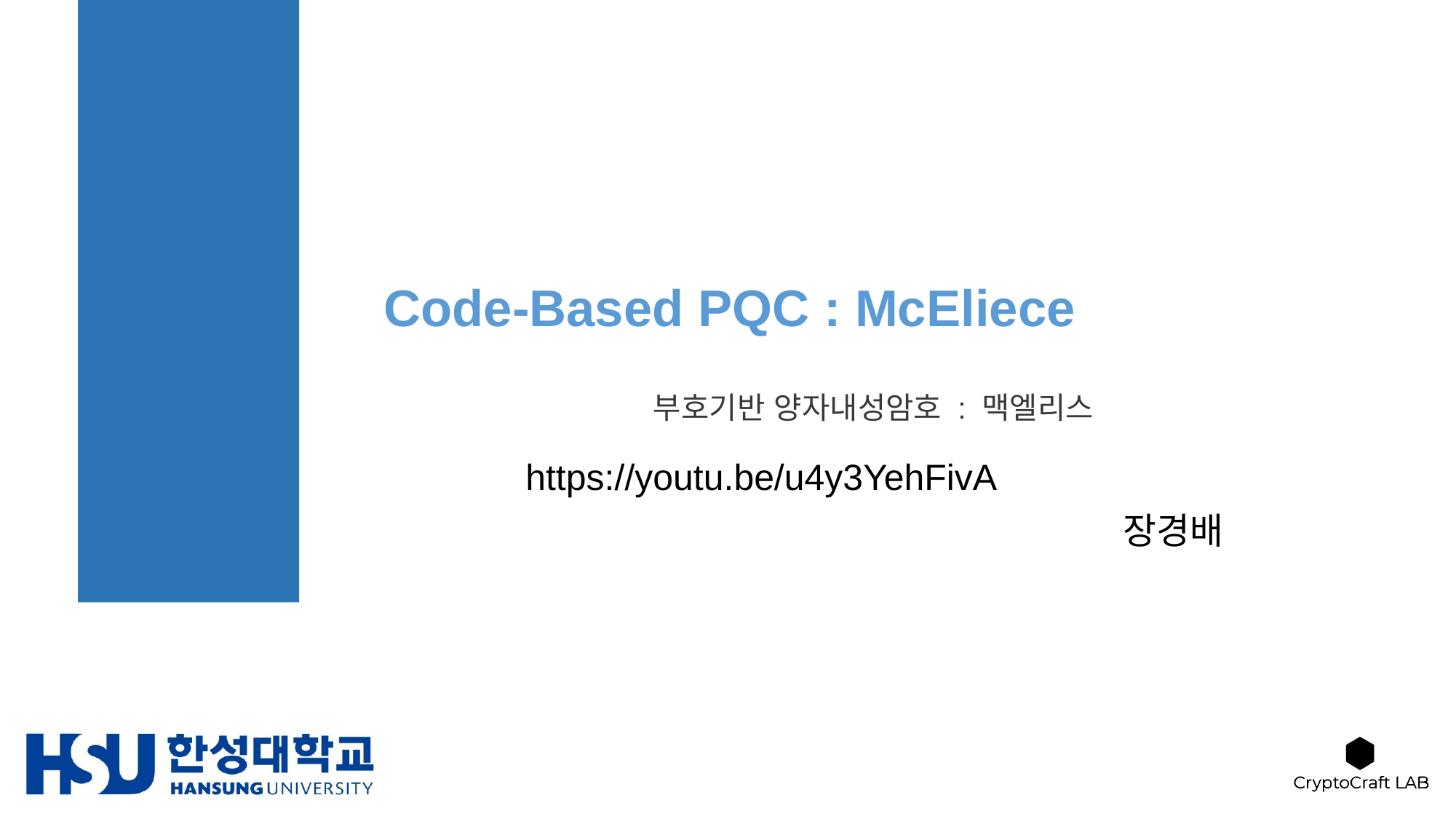

# Code-Based PQC : McEliece 부호기반 양자내성암호 : 맥엘리스
https://youtu.be/u4y3YehFivA
                                                          장경배